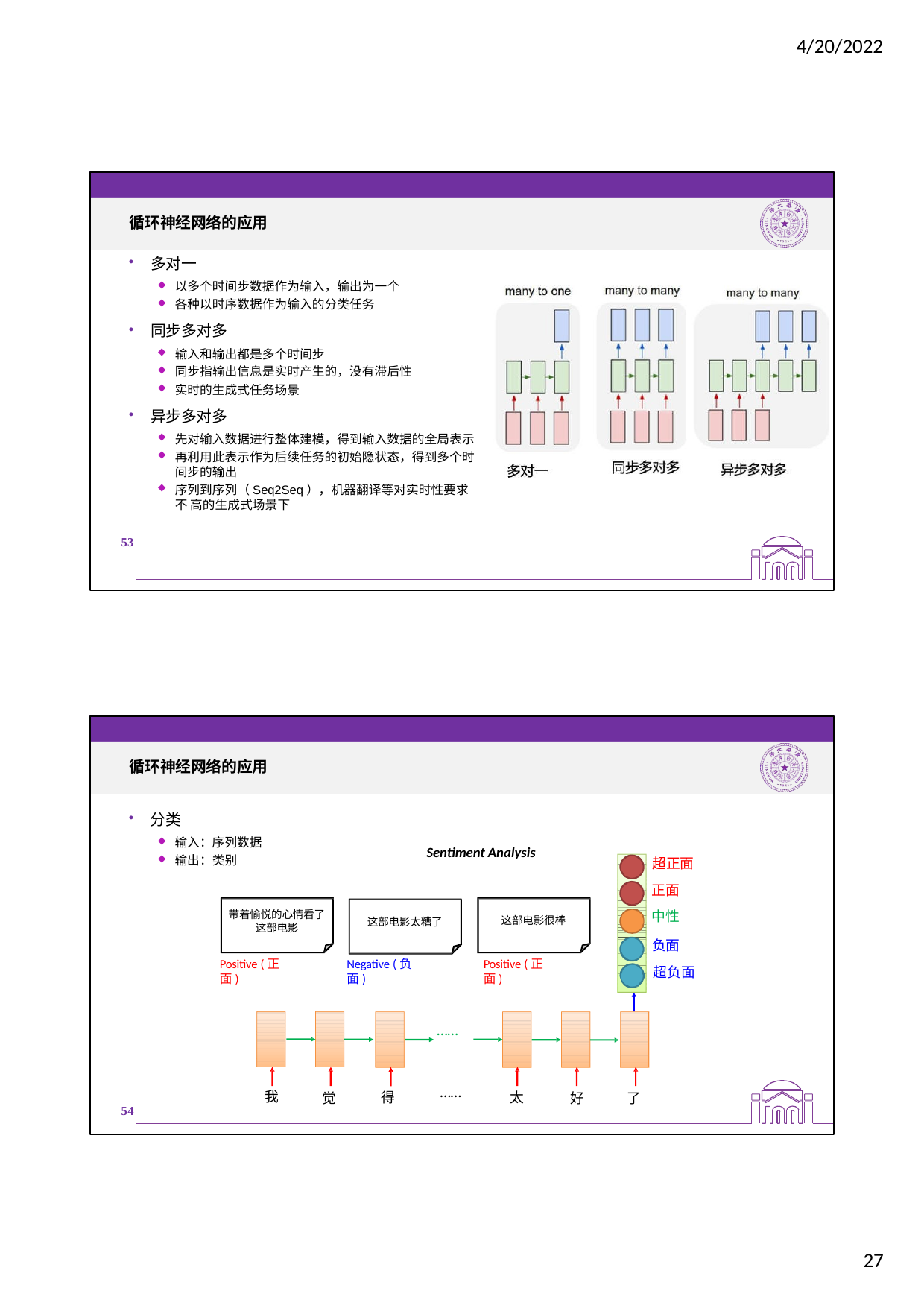

4/20/2022

循环神经网络的应用

多对一
以多个时间步数据作为输入，输出为一个
各种以时序数据作为输入的分类任务
同步多对多
输入和输出都是多个时间步
同步指输出信息是实时产生的，没有滞后性
实时的生成式任务场景
异步多对多
先对输入数据进行整体建模，得到输入数据的全局表示
再利用此表示作为后续任务的初始隐状态，得到多个时 间步的输出
序列到序列（Seq2Seq），机器翻译等对实时性要求不 高的生成式场景下

53

循环神经网络的应用
分类
输入：序列数据
输出：类别
Sentiment Analysis
超正面 正面 中性

带着愉悦的心情看了 这部电影

这部电影很棒

这部电影太糟了

负面 超负面

Positive (正面)
Negative (负面)
Positive (正面)

……

……
我
得
太
好
了
觉

54

27